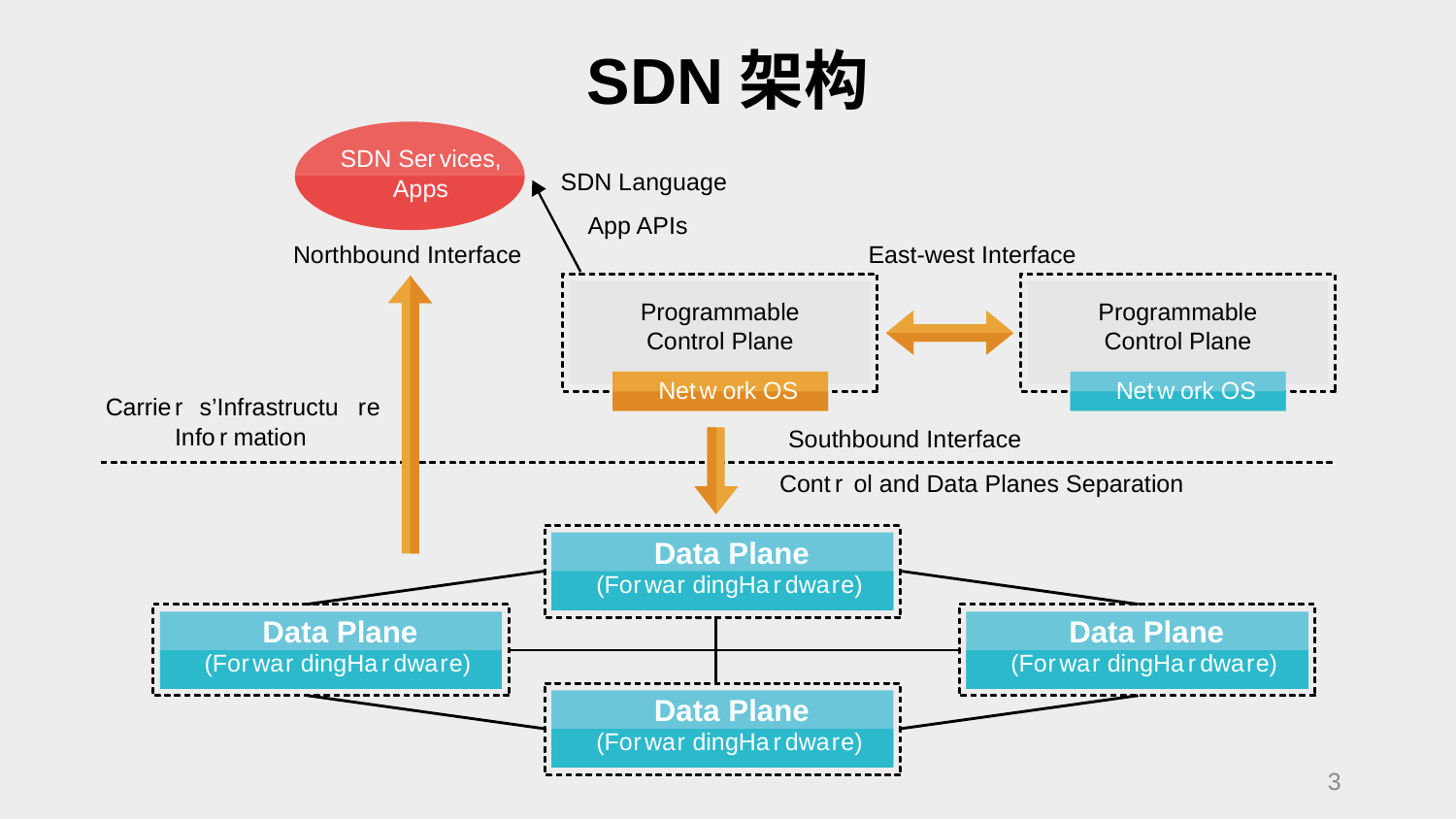

# SDN架构

SDN Se
r
vices,
SDN Language
Apps

App APIs
Northbound Interface
East-west Interface

Programmable
Control Plane
Programmable
Control Plane

Net
w
ork OS
Net
w
ork OS

Carrie
r
s’Infrastructu
r
e
Info
r
mation
Southbound Interface

Cont
r
ol and Data Planes Separation

Data Plane
(Fo
r
wa
r
dingHa
r
dwa
r
e)

Data Plane
Data Plane

(Fo
r
wa
r
dingHa
r
dwa
r
e)
(Fo
r
wa
r
dingHa
r
dwa
r
e)

Data Plane

(Fo
r
wa
r
dingHa
r
dwa
r
e)

3